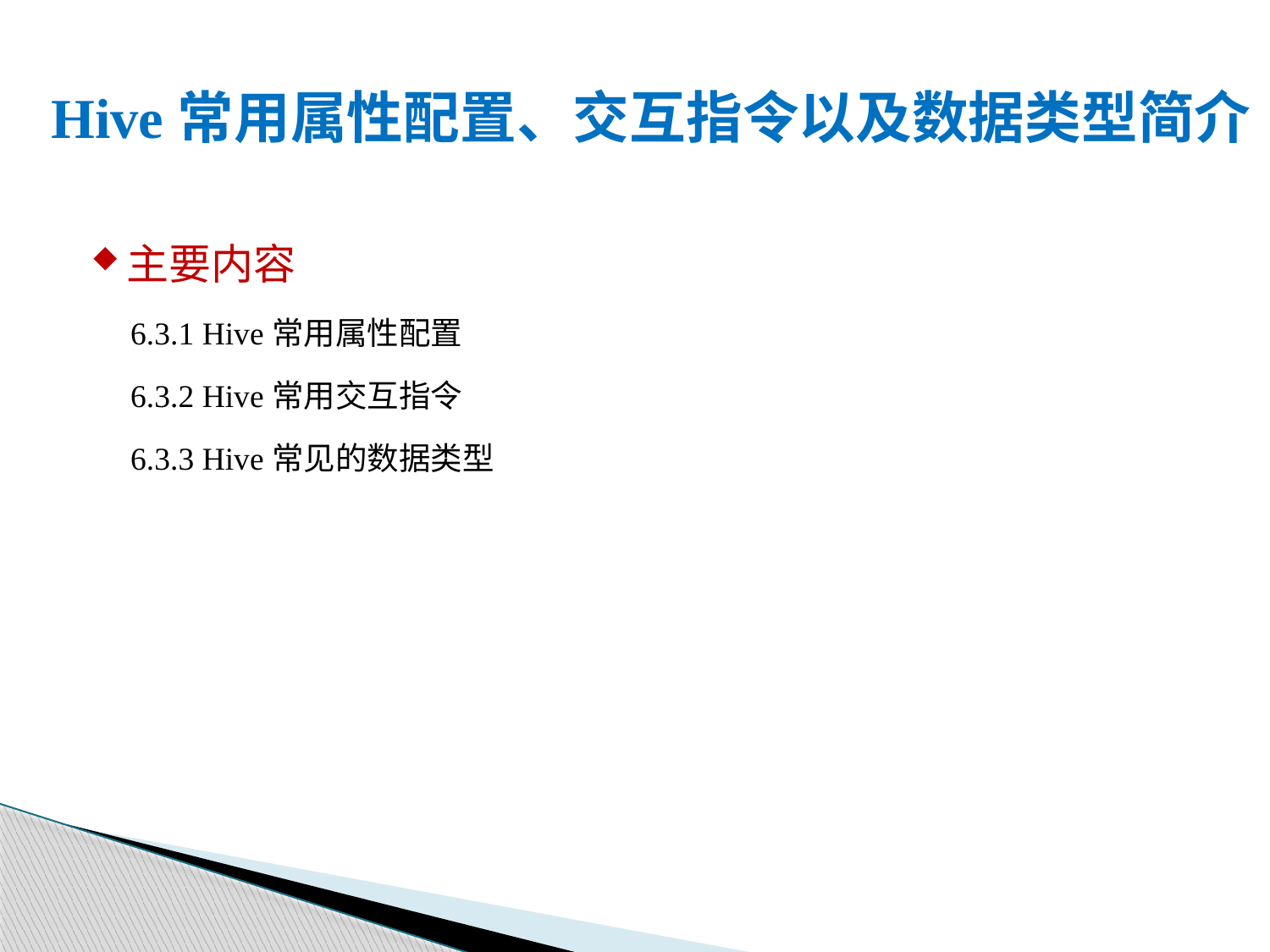

# Hive常用属性配置、交互指令以及数据类型简介
主要内容
6.3.1 Hive常用属性配置
6.3.2 Hive常用交互指令
6.3.3 Hive常见的数据类型